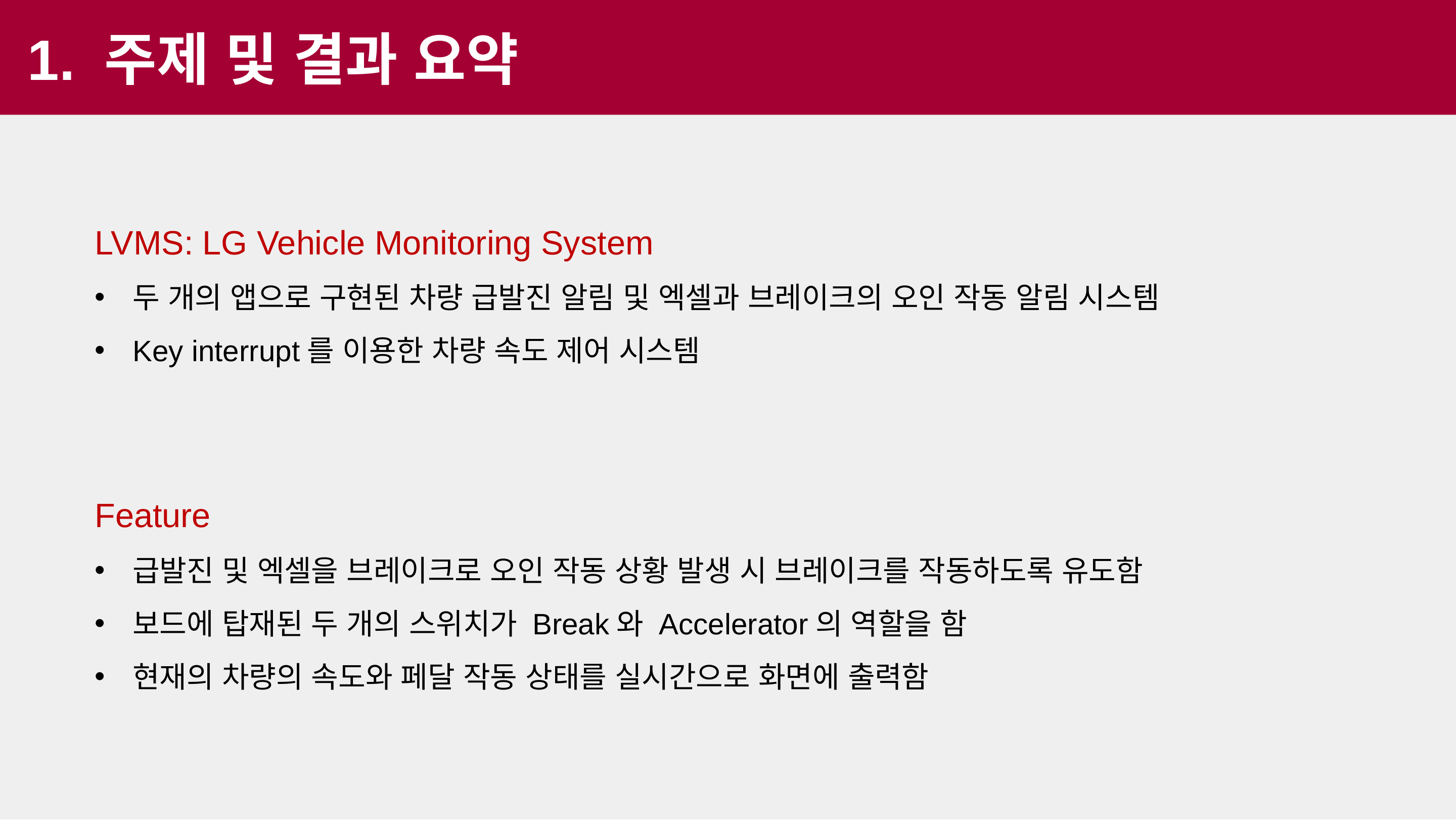

1. 주제 및 결과 요약
LVMS: LG Vehicle Monitoring System
두 개의 앱으로 구현된 차량 급발진 알림 및 엑셀과 브레이크의 오인 작동 알림 시스템
Key interrupt를 이용한 차량 속도 제어 시스템

Feature
급발진 및 엑셀을 브레이크로 오인 작동 상황 발생 시 브레이크를 작동하도록 유도함
보드에 탑재된 두 개의 스위치가 Break와 Accelerator의 역할을 함
현재의 차량의 속도와 페달 작동 상태를 실시간으로 화면에 출력함